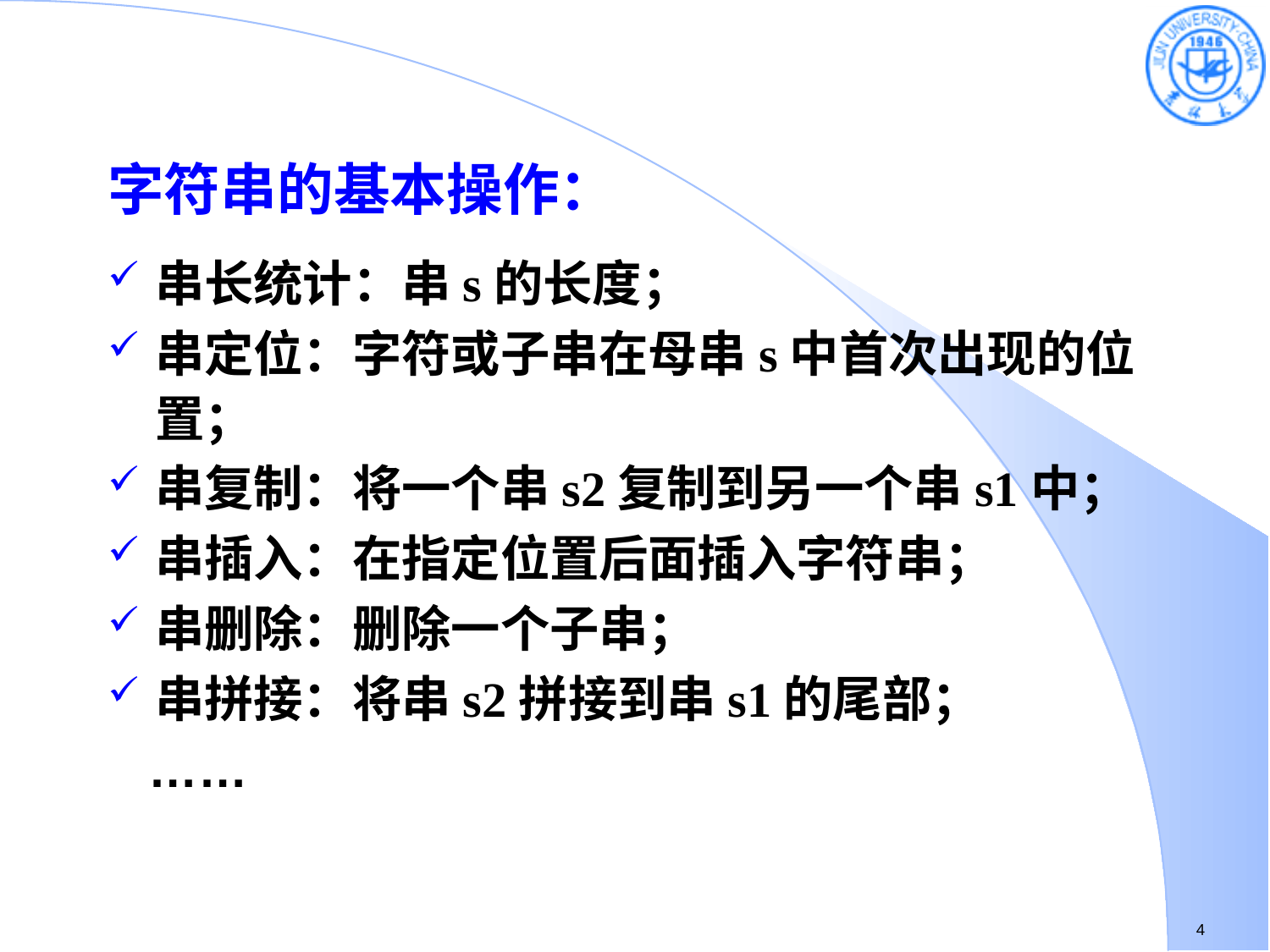

字符串的基本操作：
串长统计：串s的长度；
串定位：字符或子串在母串s中首次出现的位置；
串复制：将一个串s2复制到另一个串s1中；
串插入：在指定位置后面插入字符串；
串删除：删除一个子串；
串拼接：将串s2拼接到串s1的尾部；
   ……